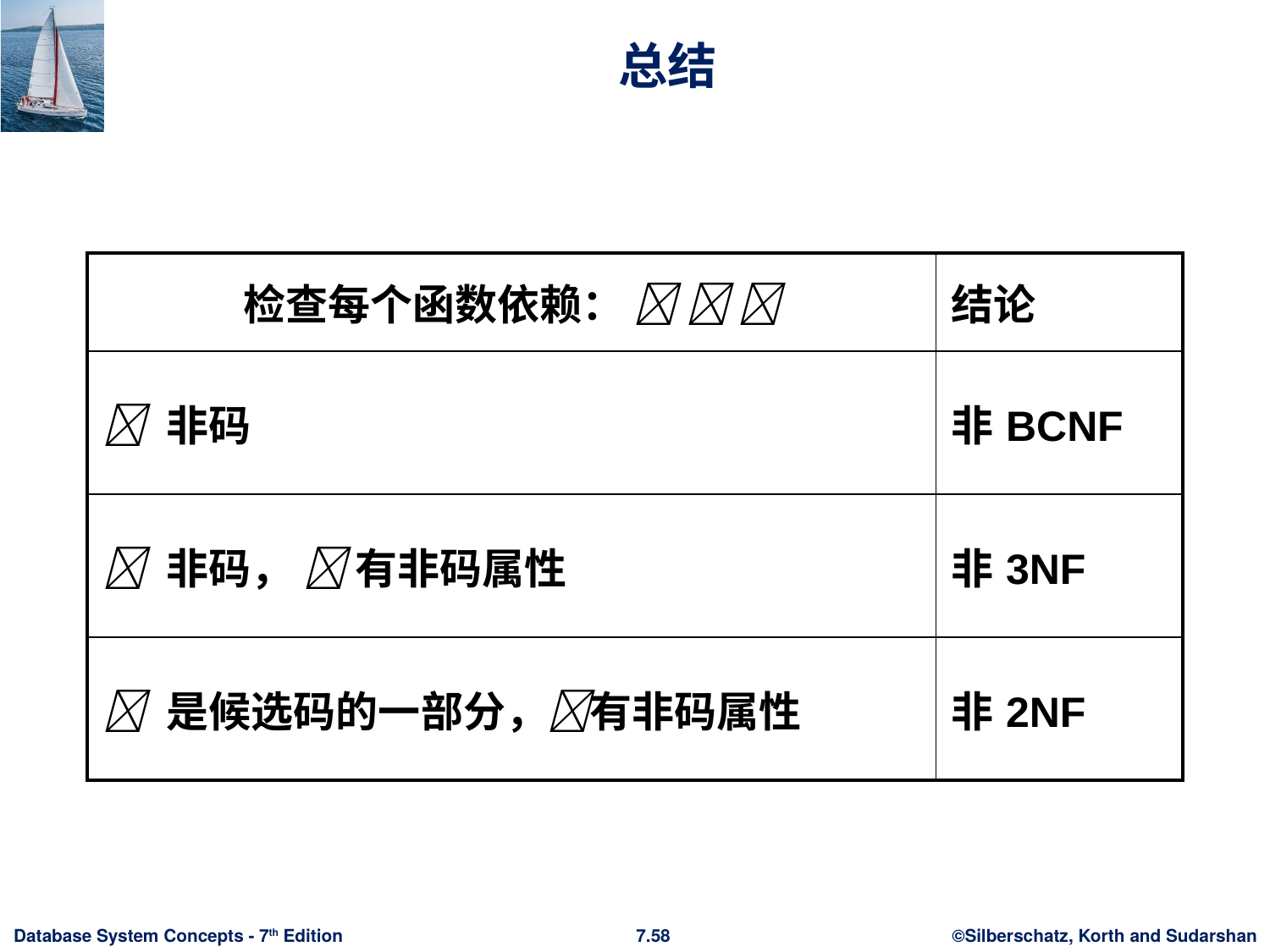

# 总结
| 检查每个函数依赖： α → β | 结论 |
| --- | --- |
| α 非码 | 非BCNF |
| α 非码， β 有非码属性 | 非3NF |
| α 是候选码的一部分，β有非码属性 | 非2NF |